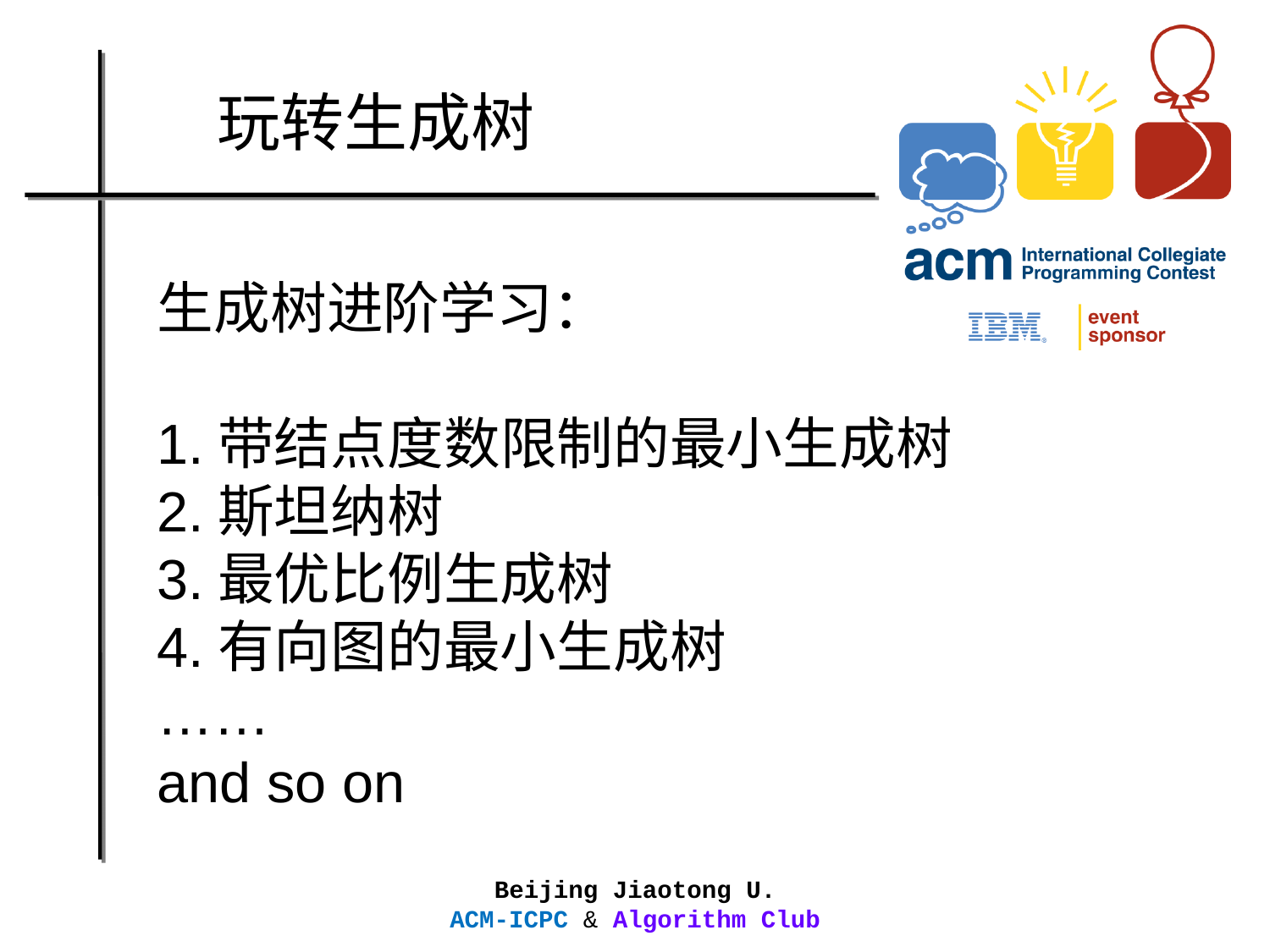

玩转生成树
生成树进阶学习：

1.带结点度数限制的最小生成树
2.斯坦纳树
3.最优比例生成树
4.有向图的最小生成树
……
and so on